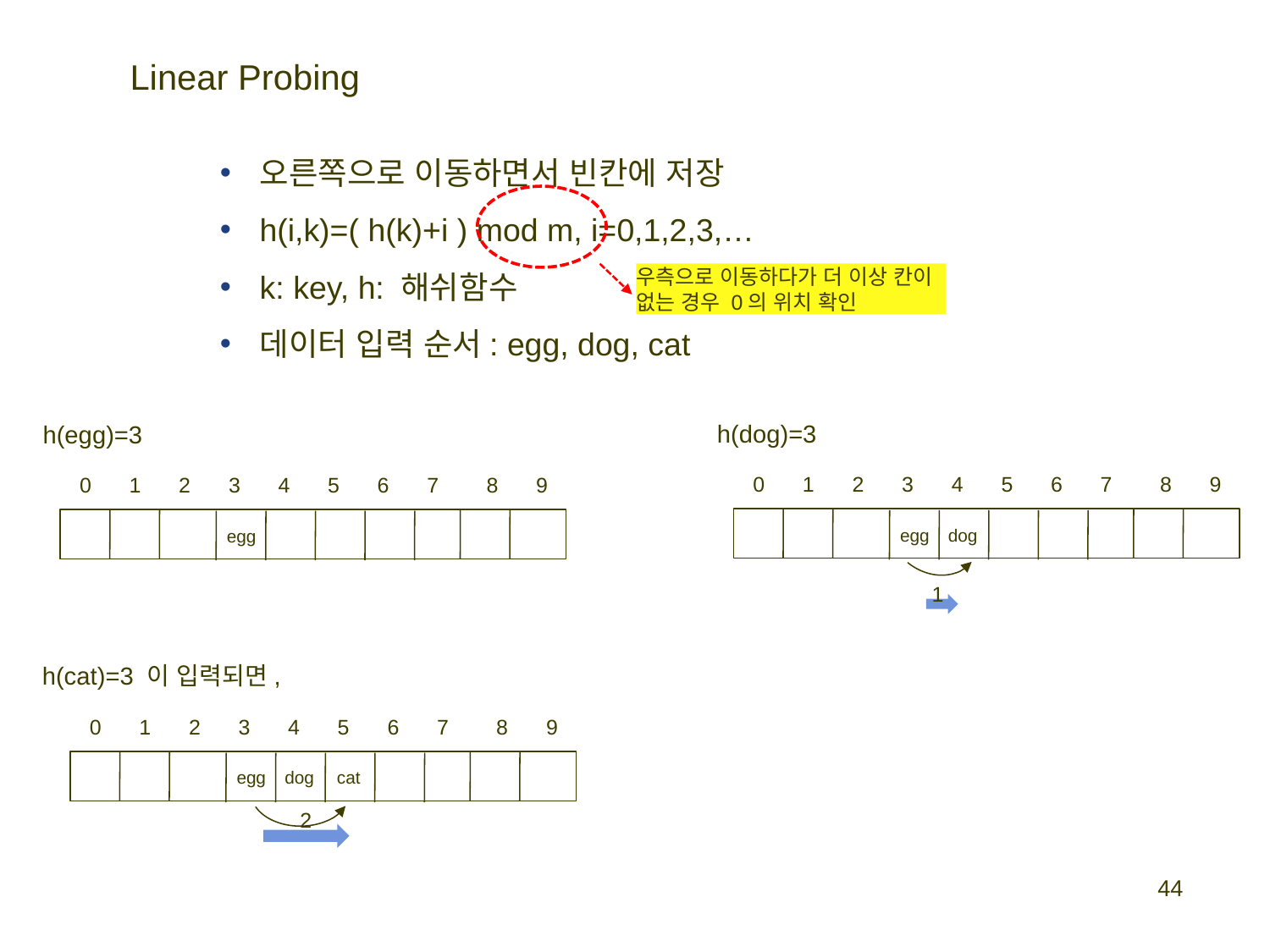

Linear Probing
오른쪽으로 이동하면서 빈칸에 저장
h(i,k)=( h(k)+i ) mod m, i=0,1,2,3,…
k: key, h: 해쉬함수
데이터 입력 순서: egg, dog, cat

우측으로 이동하다가 더 이상 칸이 없는 경우 0의 위치 확인
h(dog)=3
h(egg)=3
0
1
2
3
4
5
6
7
8
9
0
1
2
3
4
5
6
7
8
9

egg
dog
egg
1

h(cat)=3 이 입력되면,
0
1
2
3
4
5
6
7
8
9

egg
dog
cat
2

44